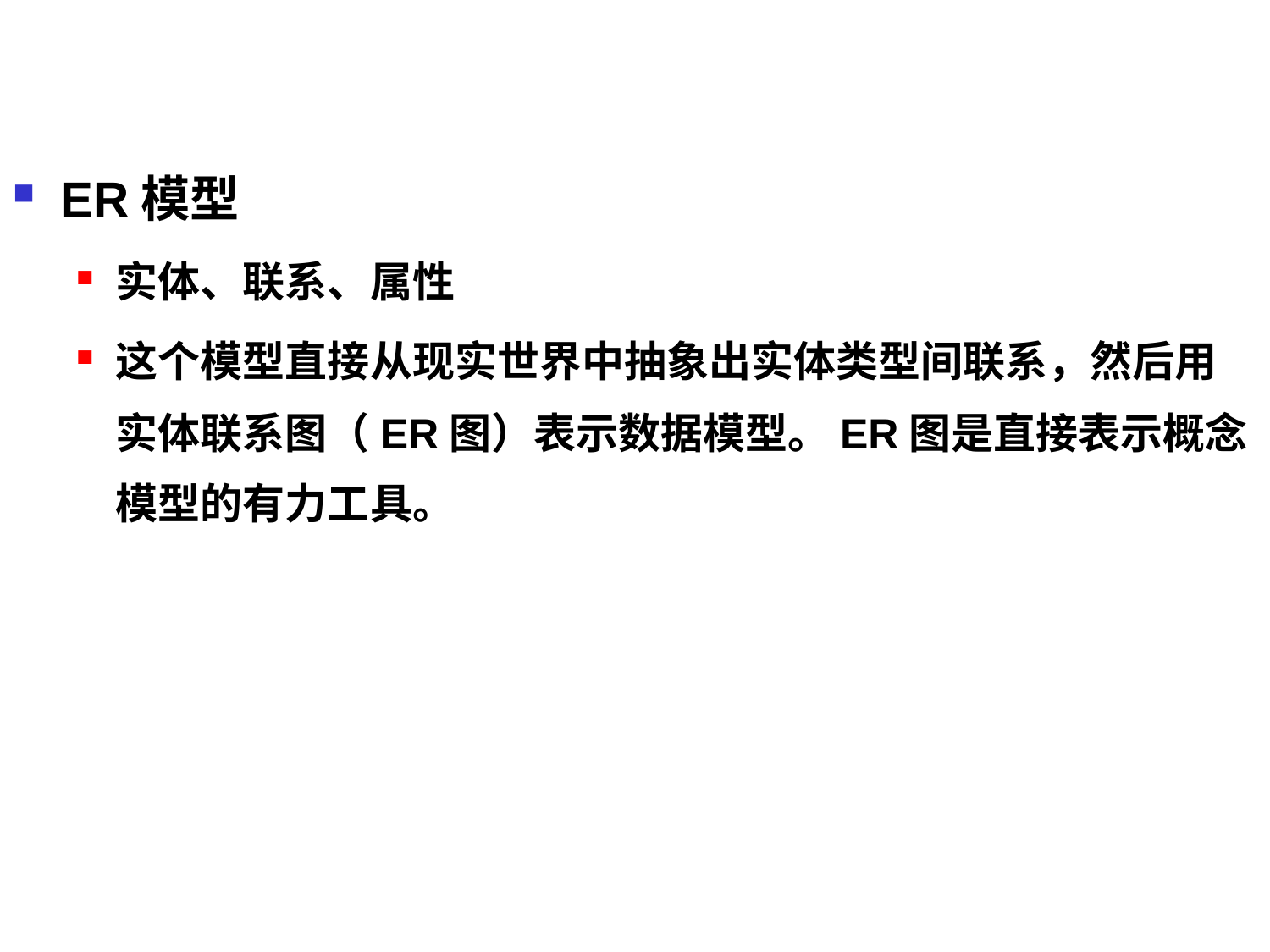

ER模型
实体、联系、属性
这个模型直接从现实世界中抽象出实体类型间联系，然后用实体联系图（ER图）表示数据模型。ER图是直接表示概念模型的有力工具。